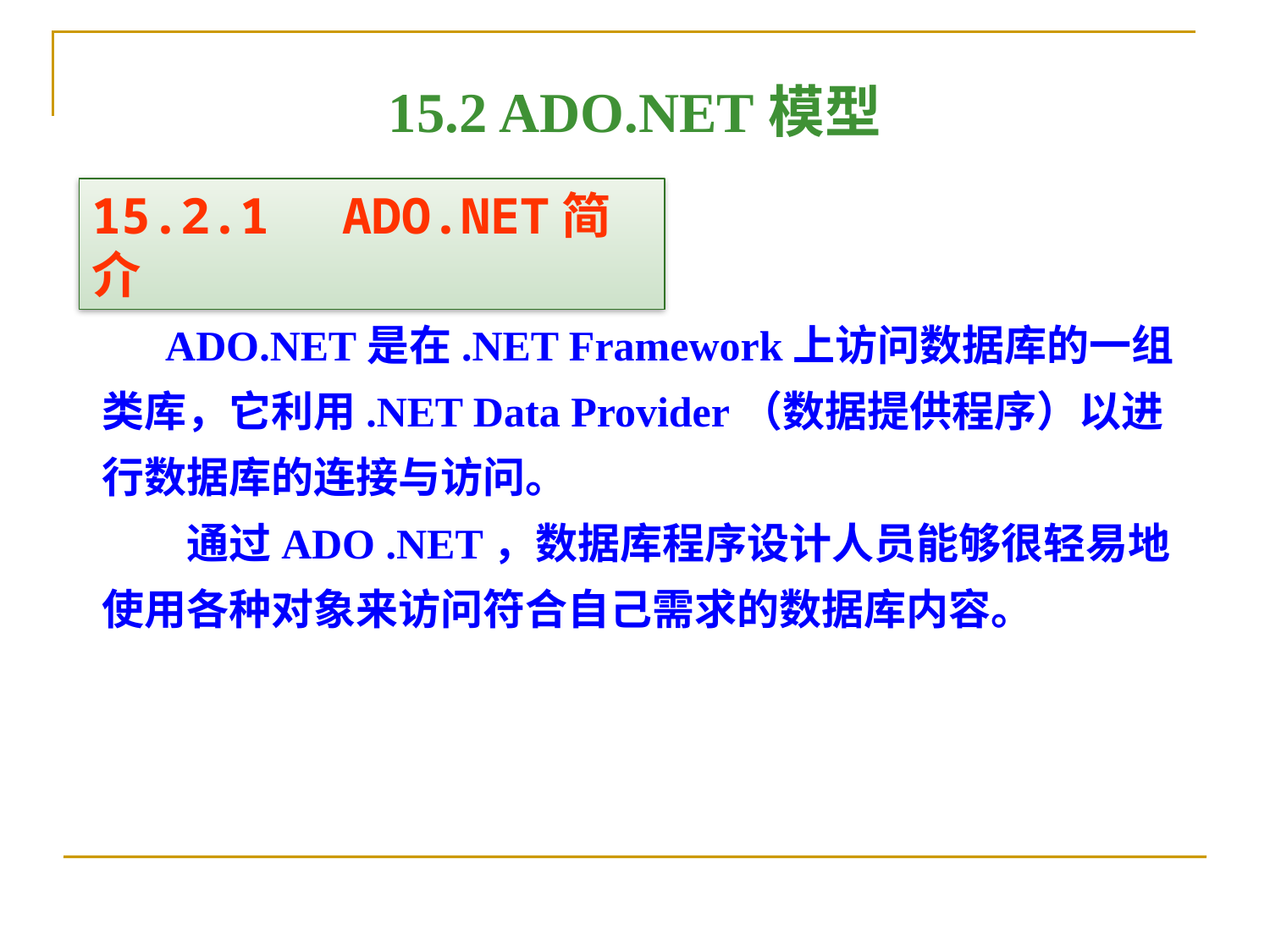

15.2 ADO.NET模型
15.2.1　ADO.NET简介
      ADO.NET是在.NET Framework上访问数据库的一组类库，它利用.NET Data Provider（数据提供程序）以进行数据库的连接与访问。
　　通过ADO .NET，数据库程序设计人员能够很轻易地使用各种对象来访问符合自己需求的数据库内容。